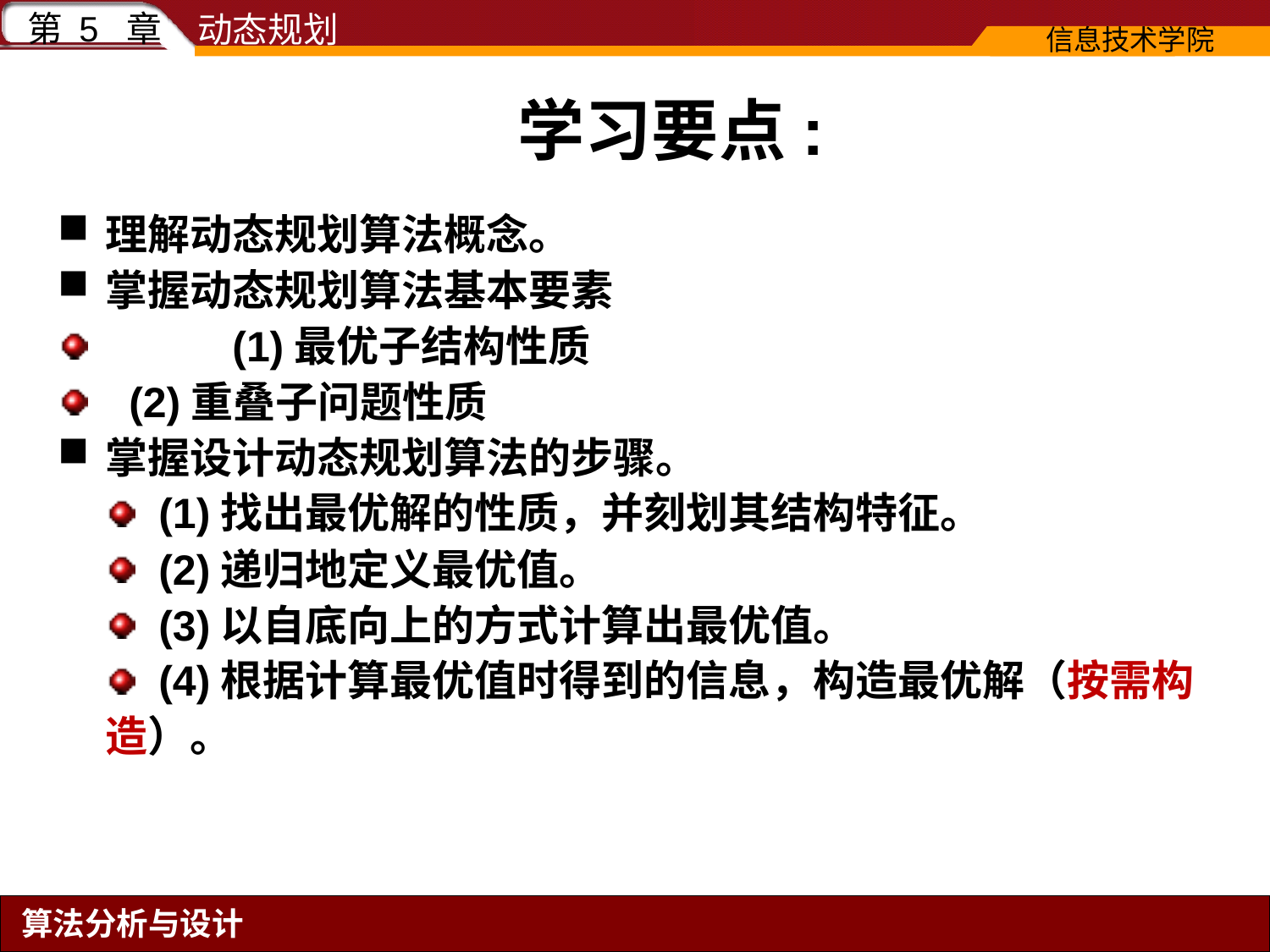

# 学习要点:
理解动态规划算法概念。
掌握动态规划算法基本要素
	(1)最优子结构性质
  (2)重叠子问题性质
掌握设计动态规划算法的步骤。
  (1)找出最优解的性质，并刻划其结构特征。
  (2)递归地定义最优值。
  (3)以自底向上的方式计算出最优值。
  (4)根据计算最优值时得到的信息，构造最优解（按需构造）。